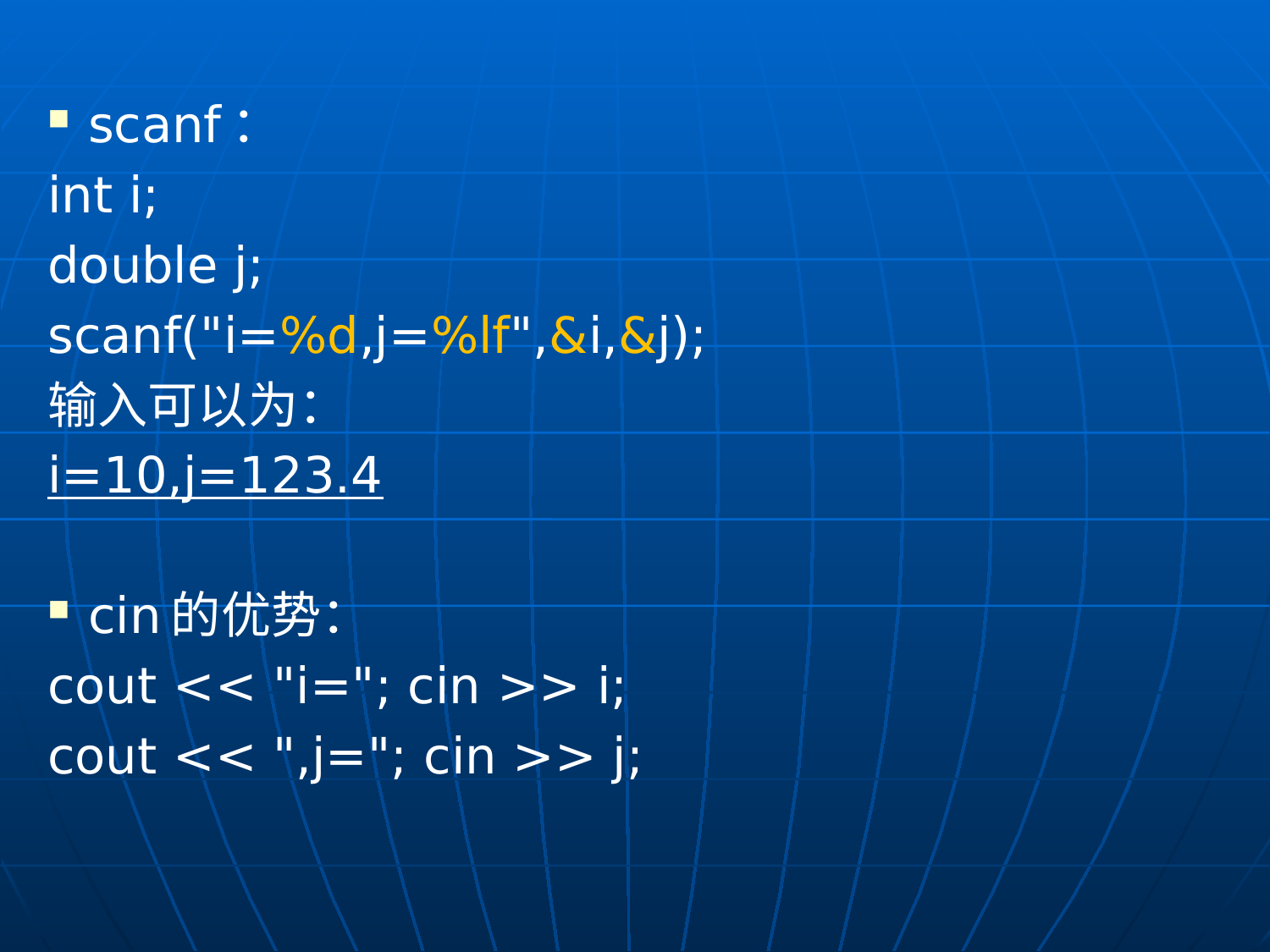

scanf：
int i;
double j;
scanf("i=%d,j=%lf",&i,&j);
输入可以为：
i=10,j=123.4

cin的优势：
cout << "i="; cin >> i;
cout << ",j="; cin >> j;